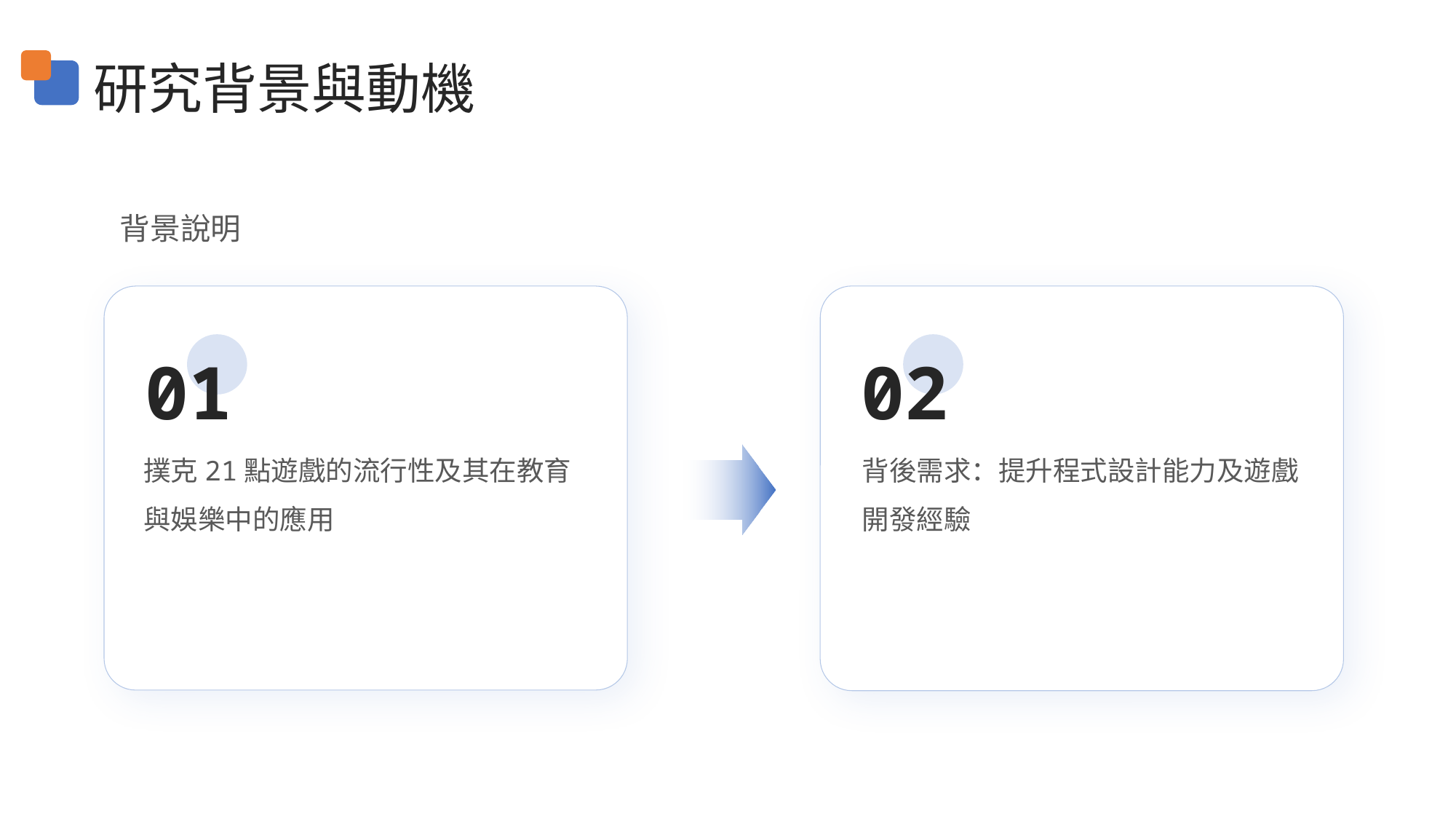

研究背景與動機
背景說明

01
02
撲克21點遊戲的流行性及其在教育與娛樂中的應用
背後需求：提升程式設計能力及遊戲開發經驗